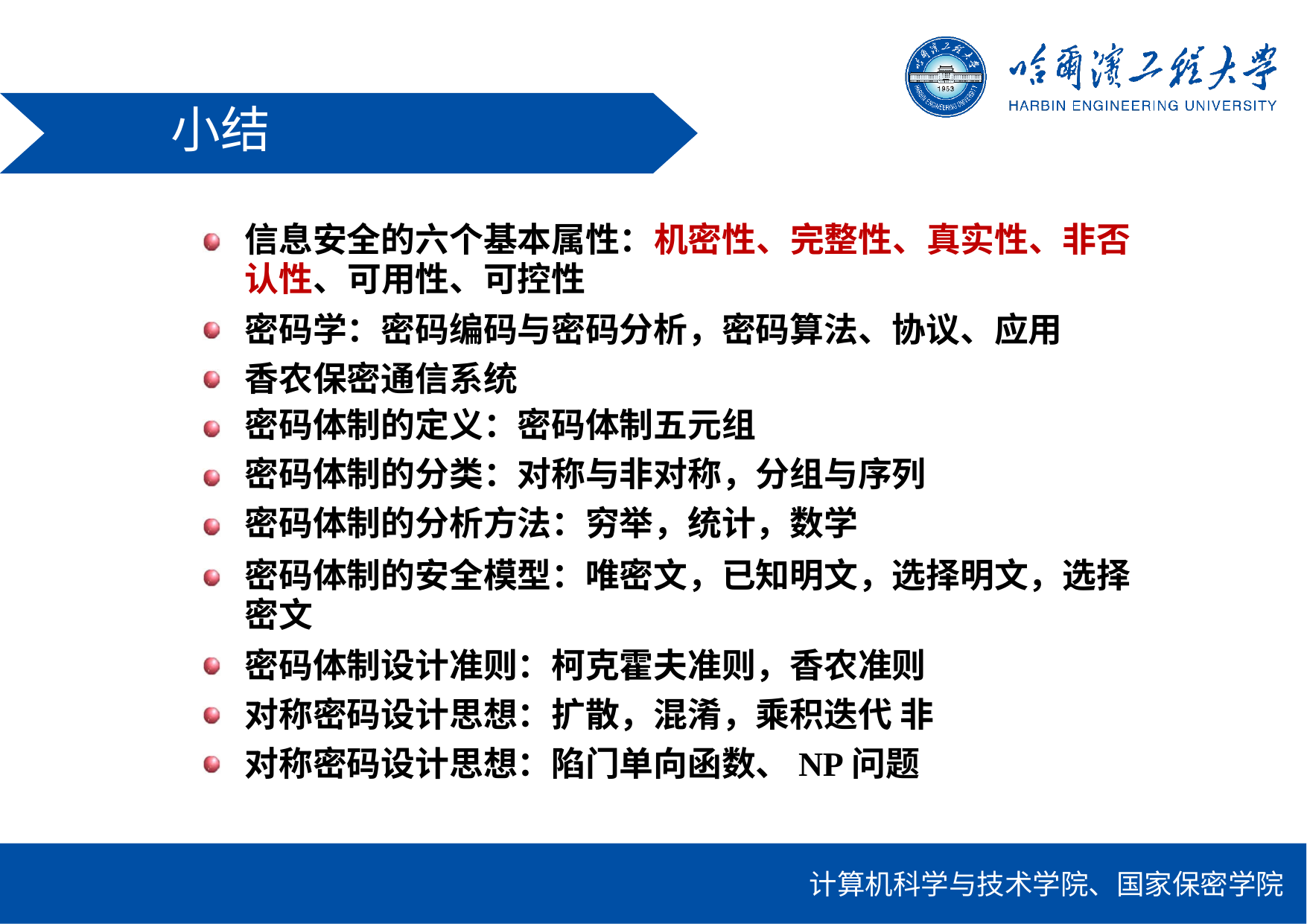

小结
信息安全的六个基本属性：机密性、完整性、真实性、非否 认性、可用性、可控性
密码学：密码编码与密码分析，密码算法、协议、应用 香农保密通信系统
密码体制的定义：密码体制五元组
密码体制的分类：对称与非对称，分组与序列 密码体制的分析方法：穷举，统计，数学
密码体制的安全模型：唯密文，已知明文，选择明文，选择 密文
密码体制设计准则：柯克霍夫准则，香农准则 对称密码设计思想：扩散，混淆，乘积迭代 非对称密码设计思想：陷门单向函数、NP问题